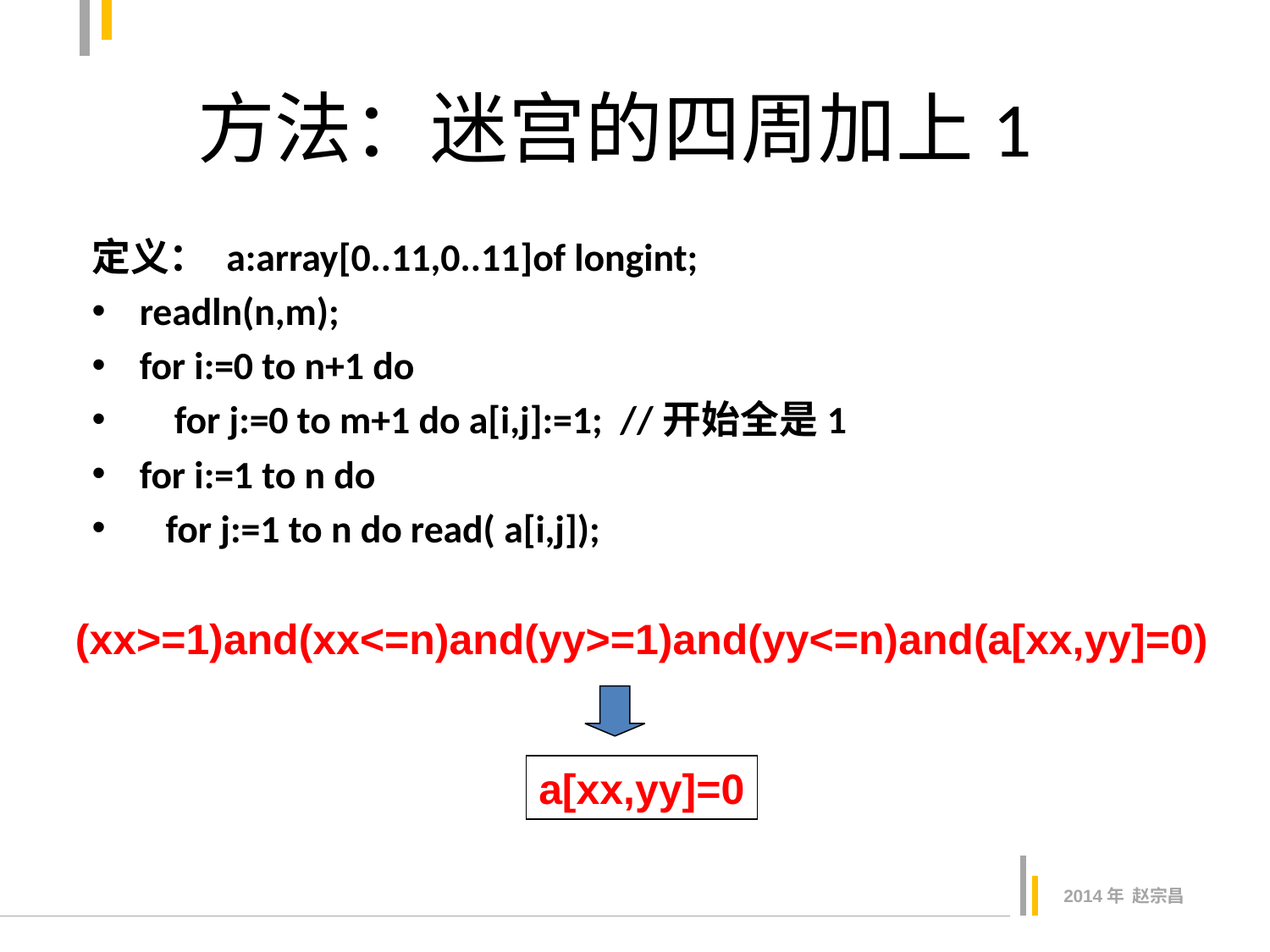

# 方法：迷宫的四周加上1
定义： a:array[0..11,0..11]of longint;
readln(n,m);
for i:=0 to n+1 do
    for j:=0 to m+1 do a[i,j]:=1;  //开始全是1
for i:=1 to n do
   for j:=1 to n do read( a[i,j]);
(xx>=1)and(xx<=n)and(yy>=1)and(yy<=n)and(a[xx,yy]=0)

a[xx,yy]=0